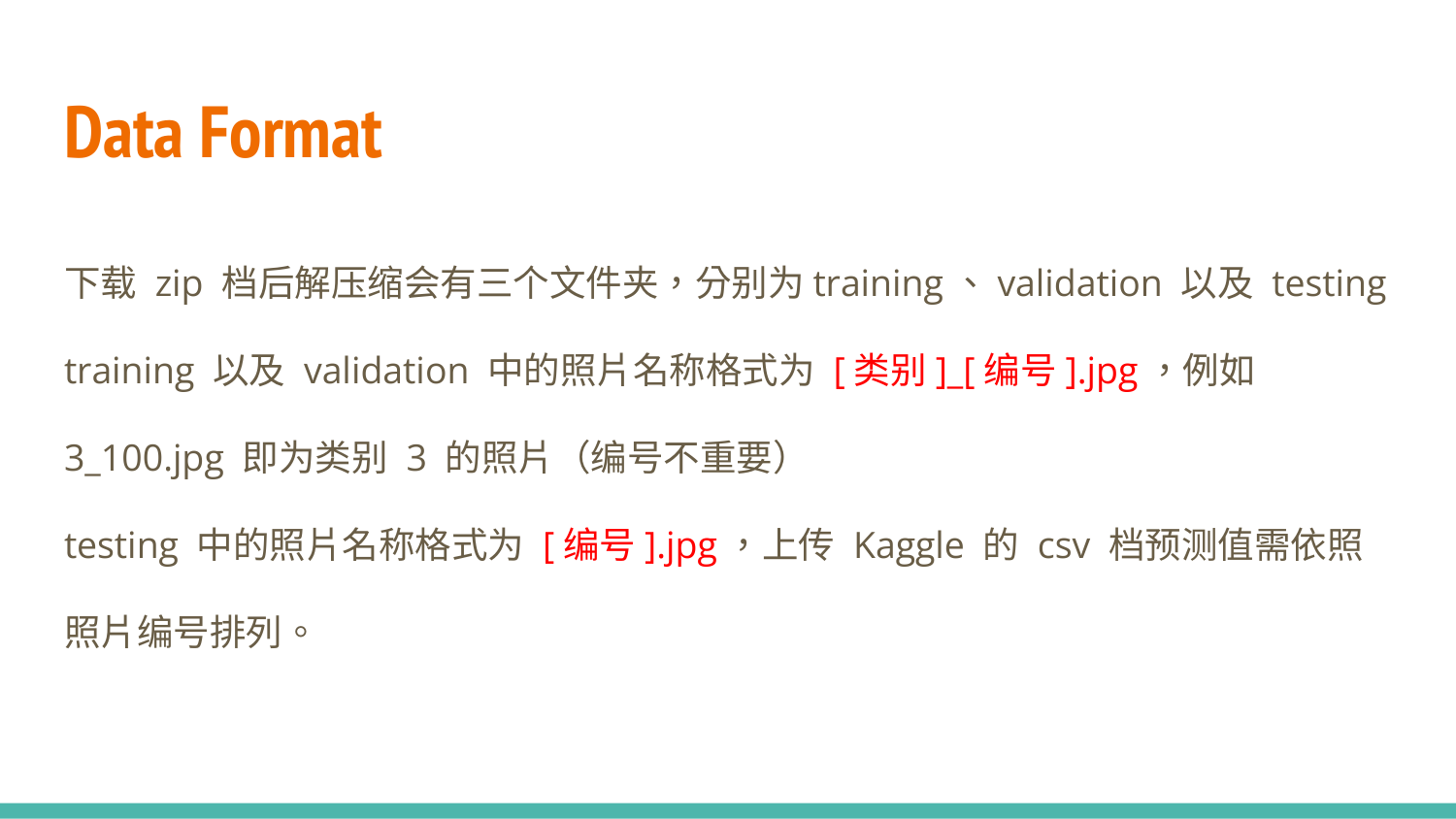

# Data Format

下载 zip 档后解压缩会有三个文件夹，分别为training、validation 以及 testing
training 以及 validation 中的照片名称格式为 [类别]_[编号].jpg，例如 3_100.jpg 即为类别 3 的照片（编号不重要）
testing 中的照片名称格式为 [编号].jpg，上传 Kaggle 的 csv 档预测值需依照照片编号排列。